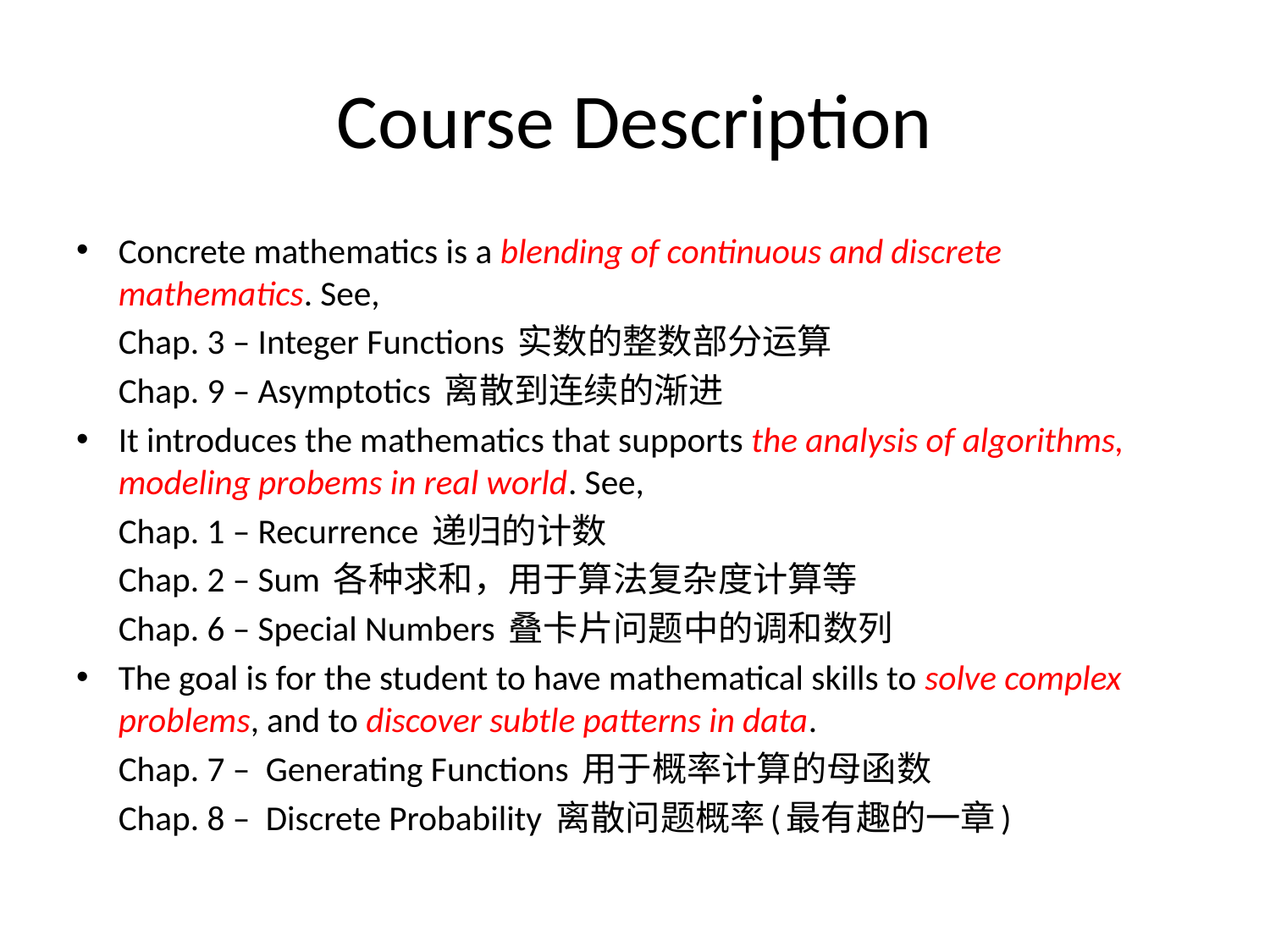

# Course Description
Concrete mathematics is a blending of continuous and discrete mathematics. See,
		Chap. 3 – Integer Functions 实数的整数部分运算
		Chap. 9 – Asymptotics 离散到连续的渐进
It introduces the mathematics that supports the analysis of algorithms, modeling probems in real world. See,
		Chap. 1 – Recurrence 递归的计数
		Chap. 2 – Sum 各种求和，用于算法复杂度计算等
		Chap. 6 – Special Numbers 叠卡片问题中的调和数列
The goal is for the student to have mathematical skills to solve complex problems, and to discover subtle patterns in data.
		Chap. 7 –  Generating Functions 用于概率计算的母函数
		Chap. 8 –  Discrete Probability 离散问题概率(最有趣的一章)